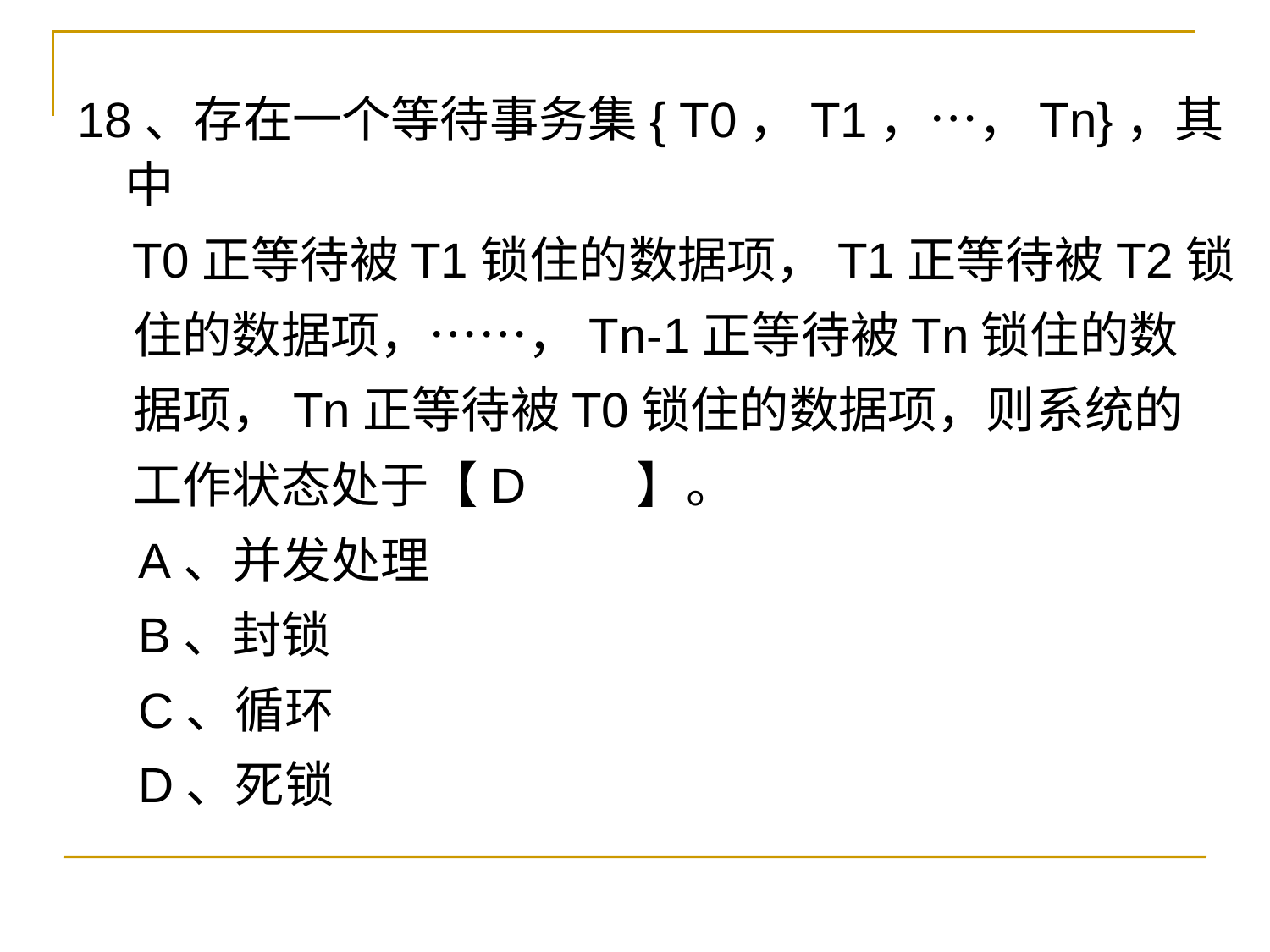

18、存在一个等待事务集{ T0，T1，…，Tn}，其中
    T0正等待被T1锁住的数据项，T1正等待被T2锁
    住的数据项，……，Tn-1正等待被Tn锁住的数
    据项，Tn正等待被T0锁住的数据项，则系统的
    工作状态处于【D　　】。
　A、并发处理
　B、封锁
　C、循环
　D、死锁